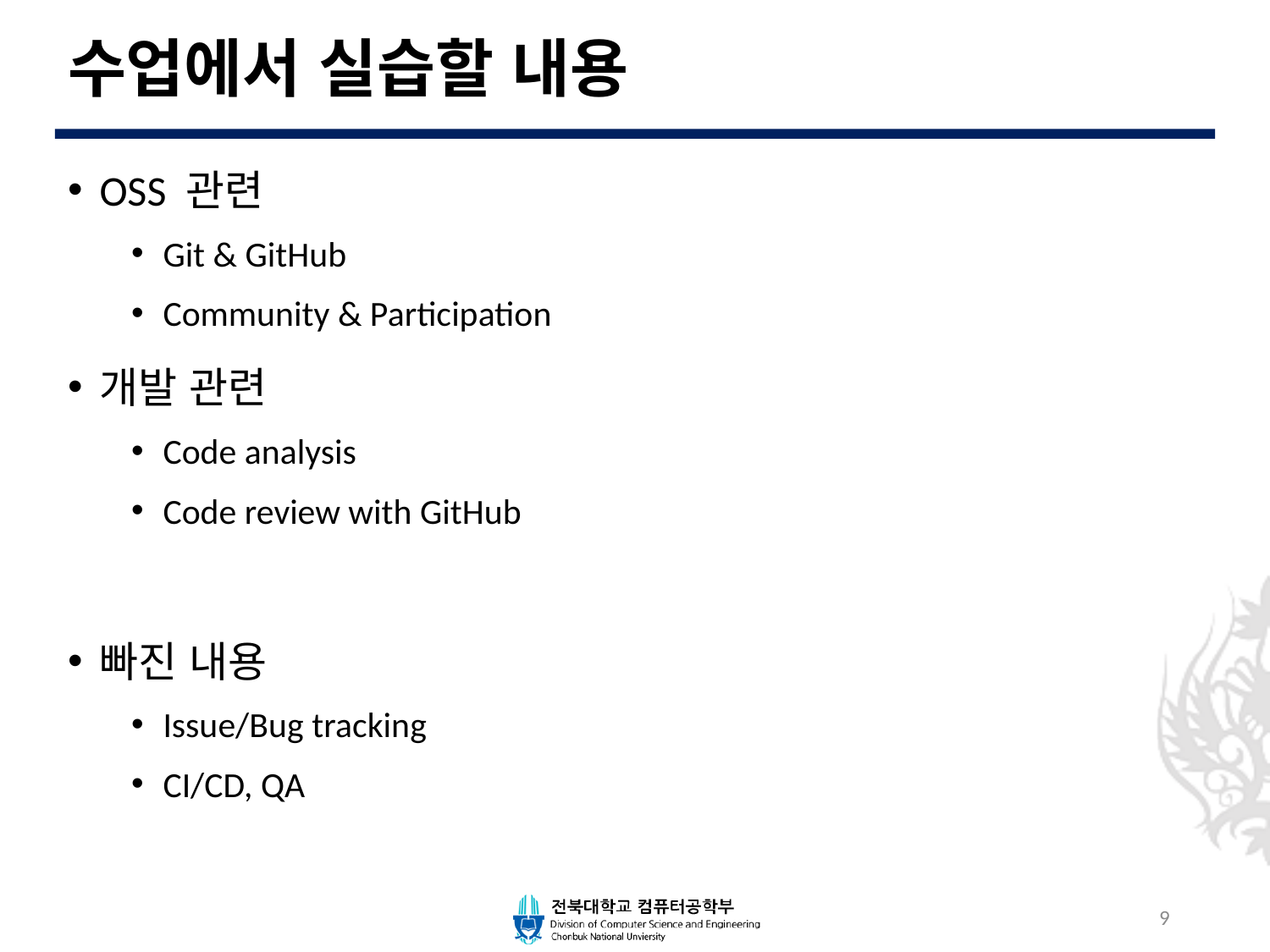

# 수업에서 실습할 내용
OSS 관련
Git & GitHub
Community & Participation
개발 관련
Code analysis
Code review with GitHub

빠진 내용
Issue/Bug tracking
CI/CD, QA
9